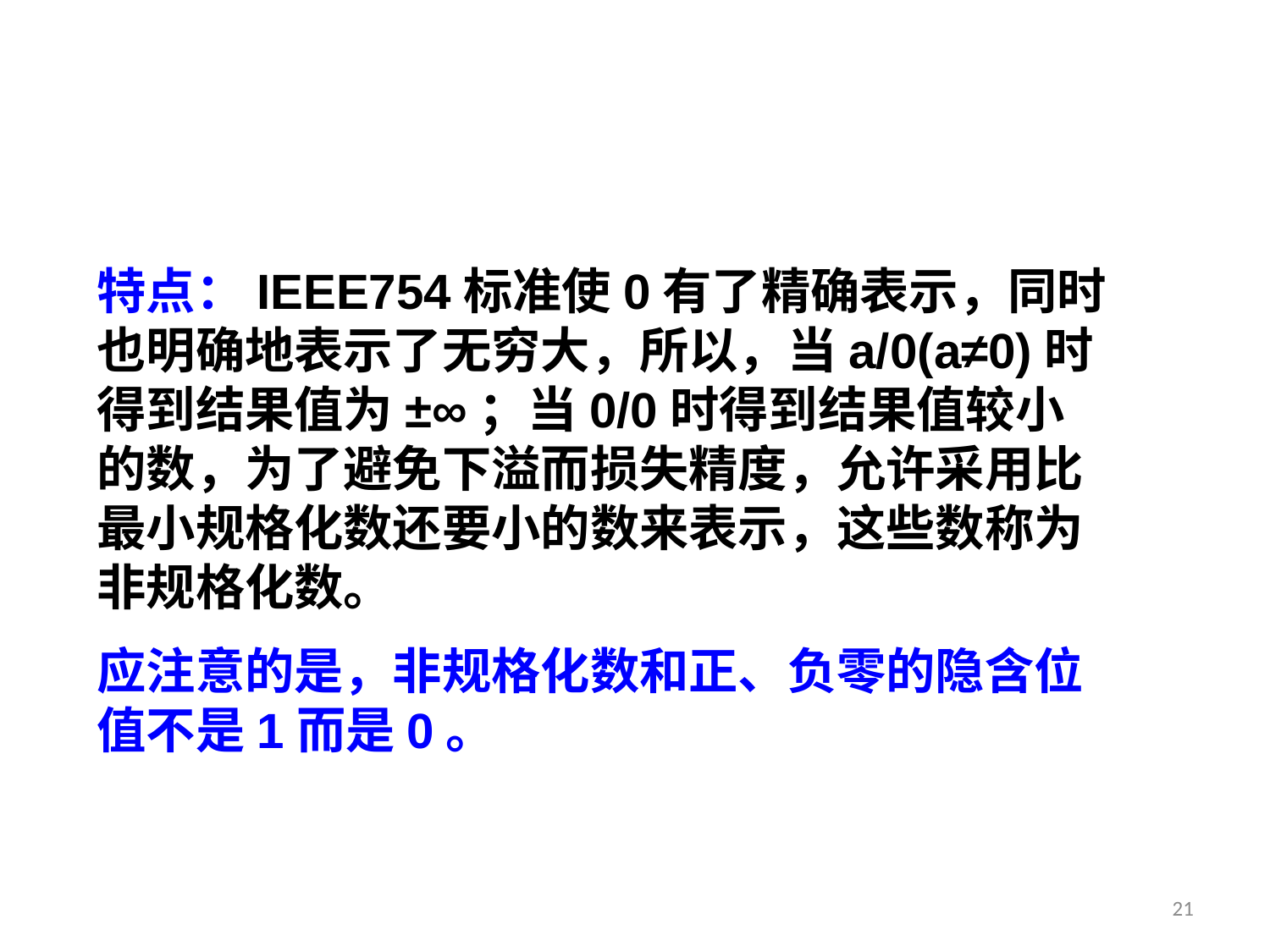

特点：IEEE754标准使0有了精确表示，同时也明确地表示了无穷大，所以，当a/0(a≠0)时得到结果值为±∞；当0/0时得到结果值较小的数，为了避免下溢而损失精度，允许采用比最小规格化数还要小的数来表示，这些数称为非规格化数。
应注意的是，非规格化数和正、负零的隐含位值不是1而是0。
21